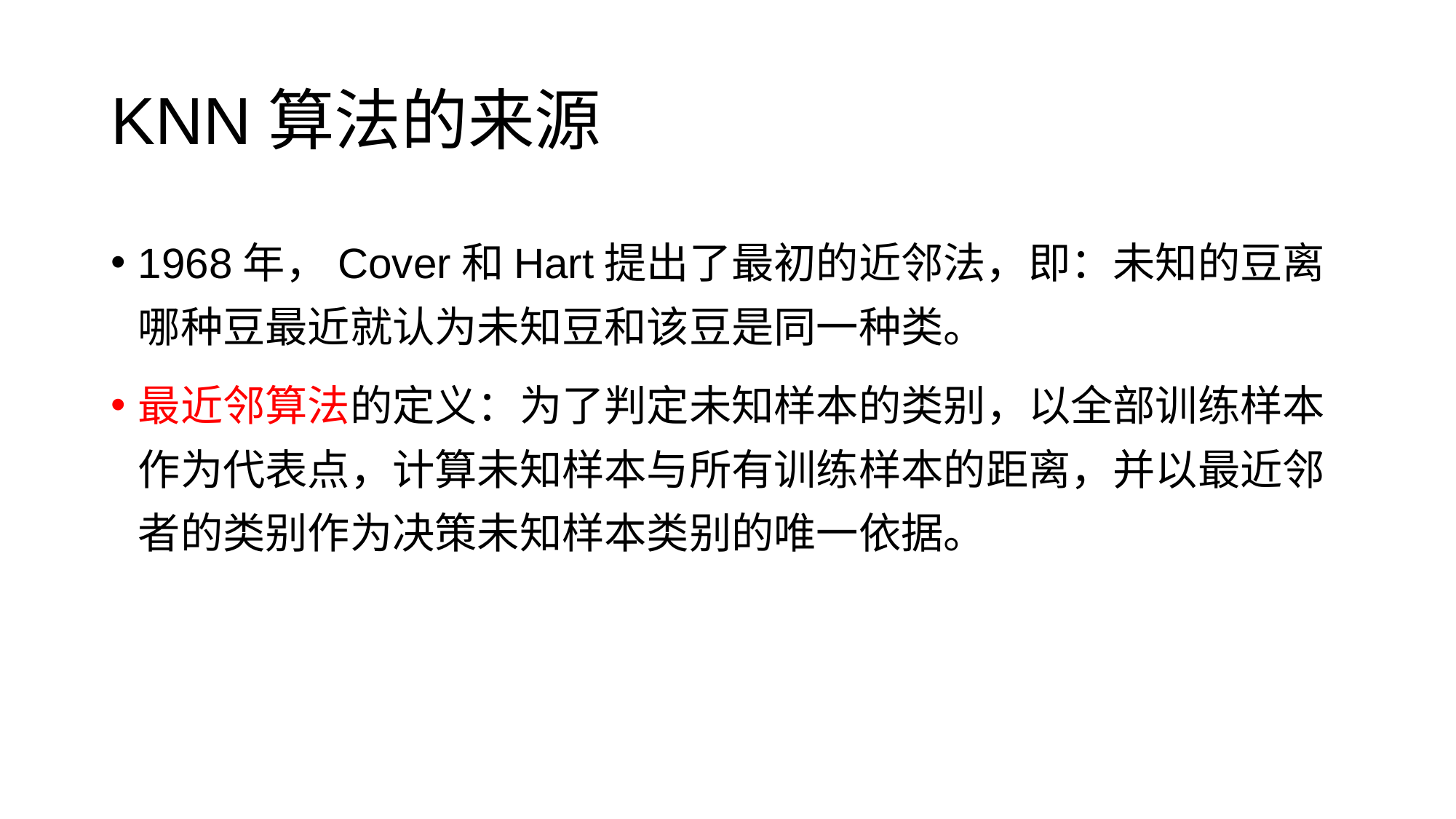

# KNN算法的来源
1968年，Cover和Hart提出了最初的近邻法，即：未知的豆离哪种豆最近就认为未知豆和该豆是同一种类。
最近邻算法的定义：为了判定未知样本的类别，以全部训练样本作为代表点，计算未知样本与所有训练样本的距离，并以最近邻者的类别作为决策未知样本类别的唯一依据。